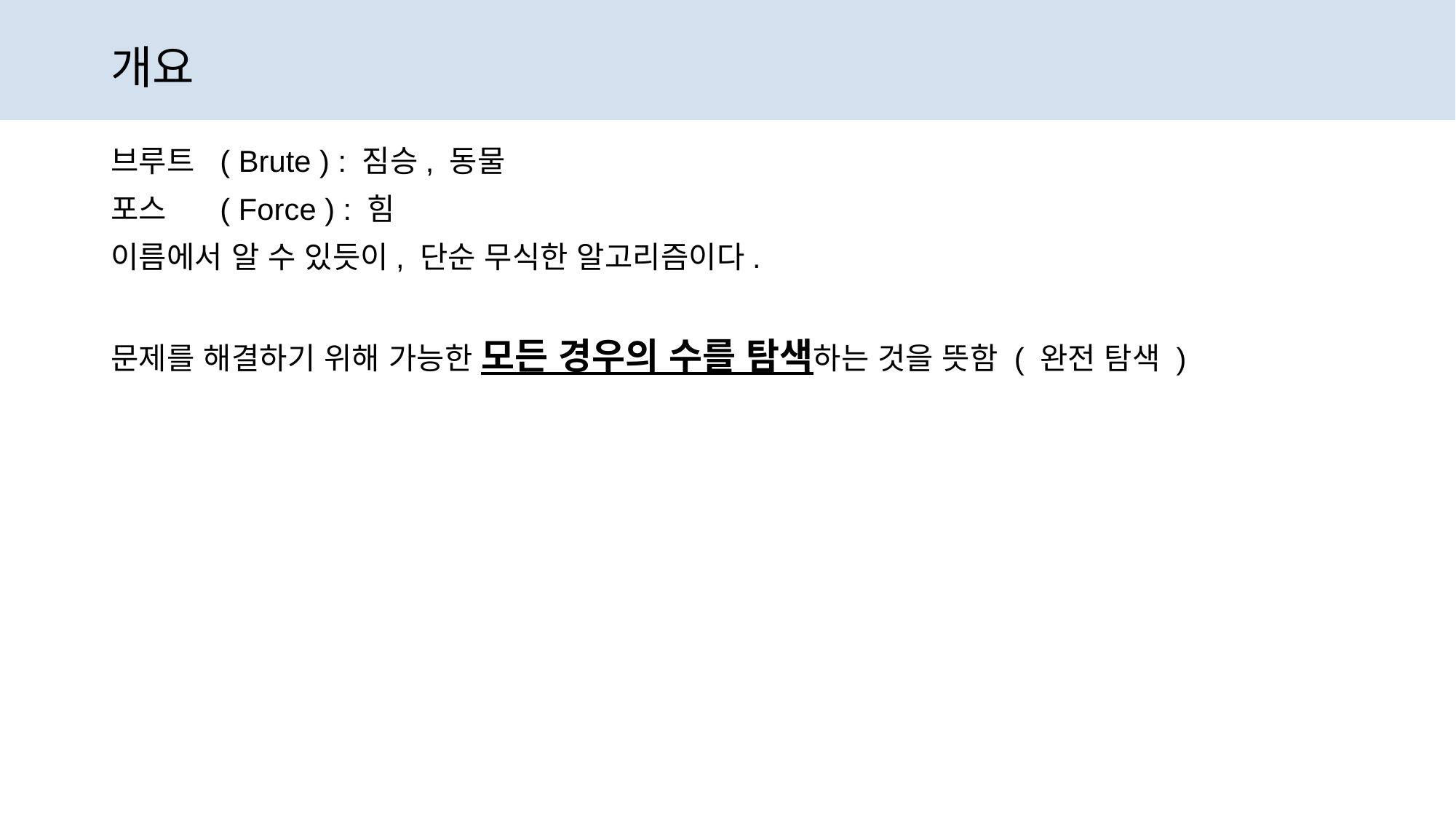

# 개요
브루트 	( Brute ) : 짐승, 동물
포스 	( Force ) : 힘
이름에서 알 수 있듯이, 단순 무식한 알고리즘이다.

문제를 해결하기 위해 가능한 모든 경우의 수를 탐색하는 것을 뜻함 ( 완전 탐색 )